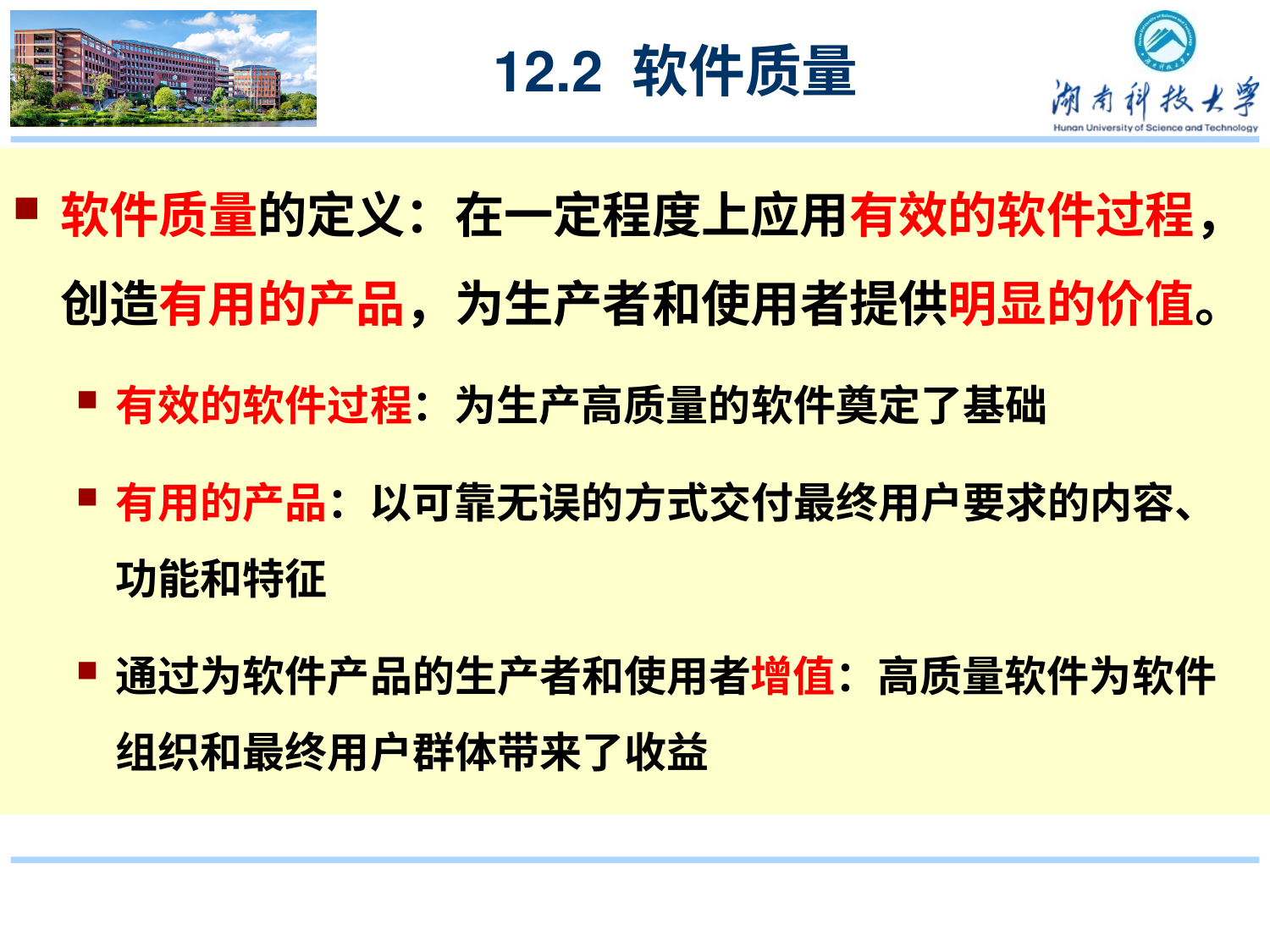

12.2 软件质量
软件质量的定义：在一定程度上应用有效的软件过程，创造有用的产品，为生产者和使用者提供明显的价值。
有效的软件过程：为生产高质量的软件奠定了基础
有用的产品：以可靠无误的方式交付最终用户要求的内容、功能和特征
通过为软件产品的生产者和使用者增值：高质量软件为软件组织和最终用户群体带来了收益
5